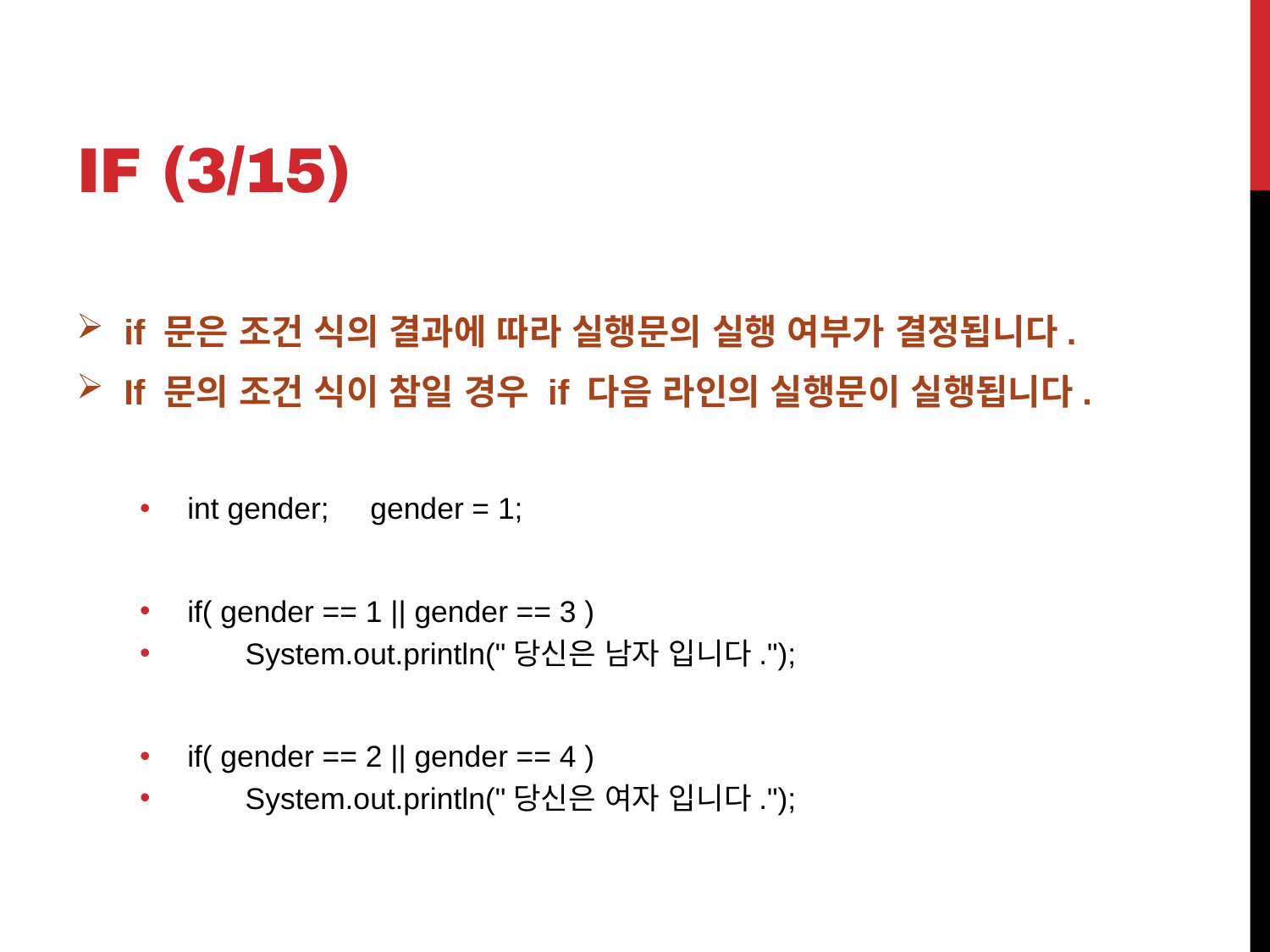

# if (3/15)

if 문은 조건 식의 결과에 따라 실행문의 실행 여부가 결정됩니다.
If 문의 조건 식이 참일 경우 if 다음 라인의 실행문이 실행됩니다.

int gender;     gender = 1;

if( gender == 1 || gender == 3 )
       System.out.println("당신은 남자 입니다.");

if( gender == 2 || gender == 4 )
       System.out.println("당신은 여자 입니다.");